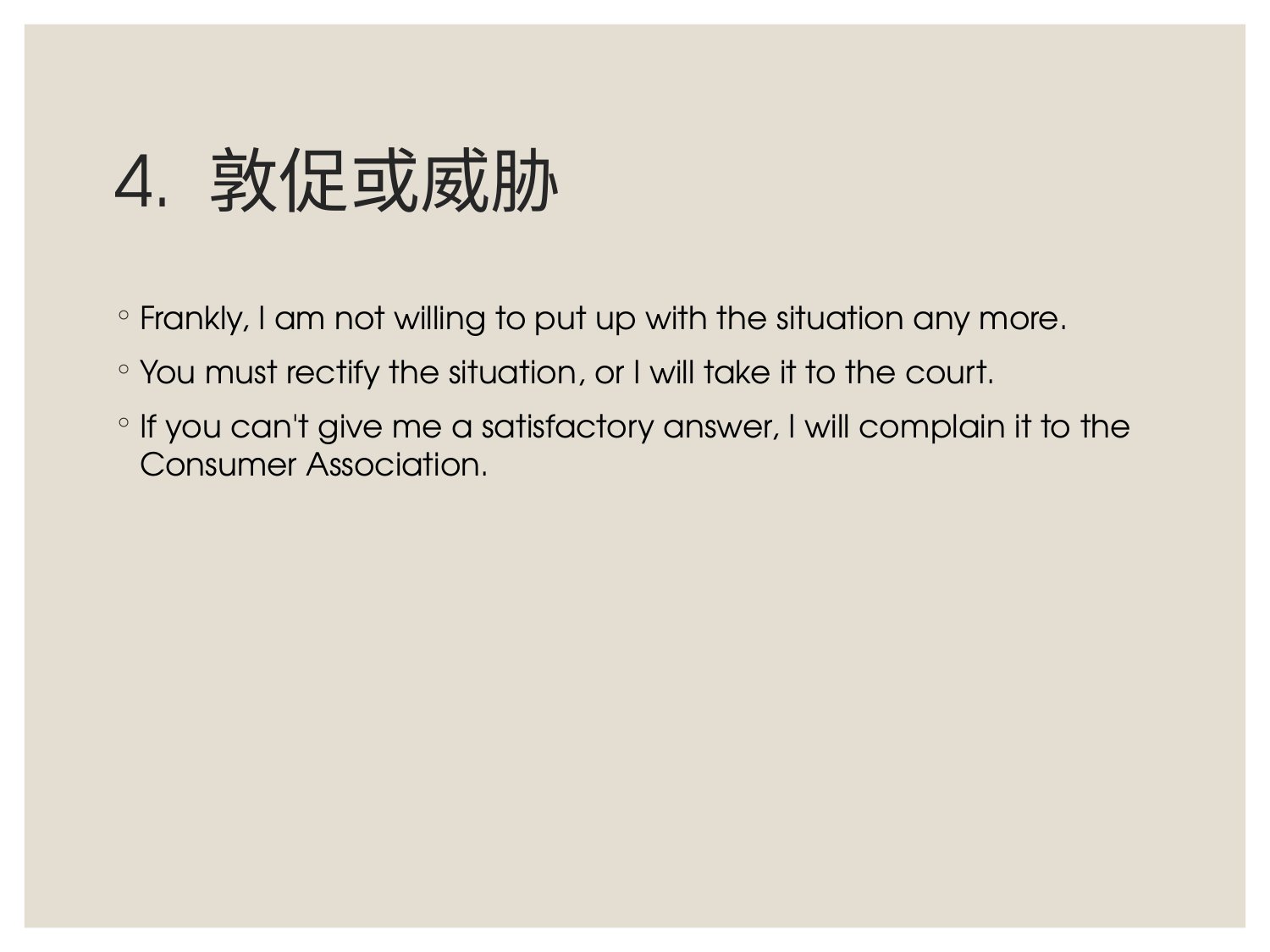

# 4. 敦促或威胁
Frankly, I am not willing to put up with the situation any more.
You must rectify the situation, or I will take it to the court.
If you can't give me a satisfactory answer, I will complain it to the Consumer Association.